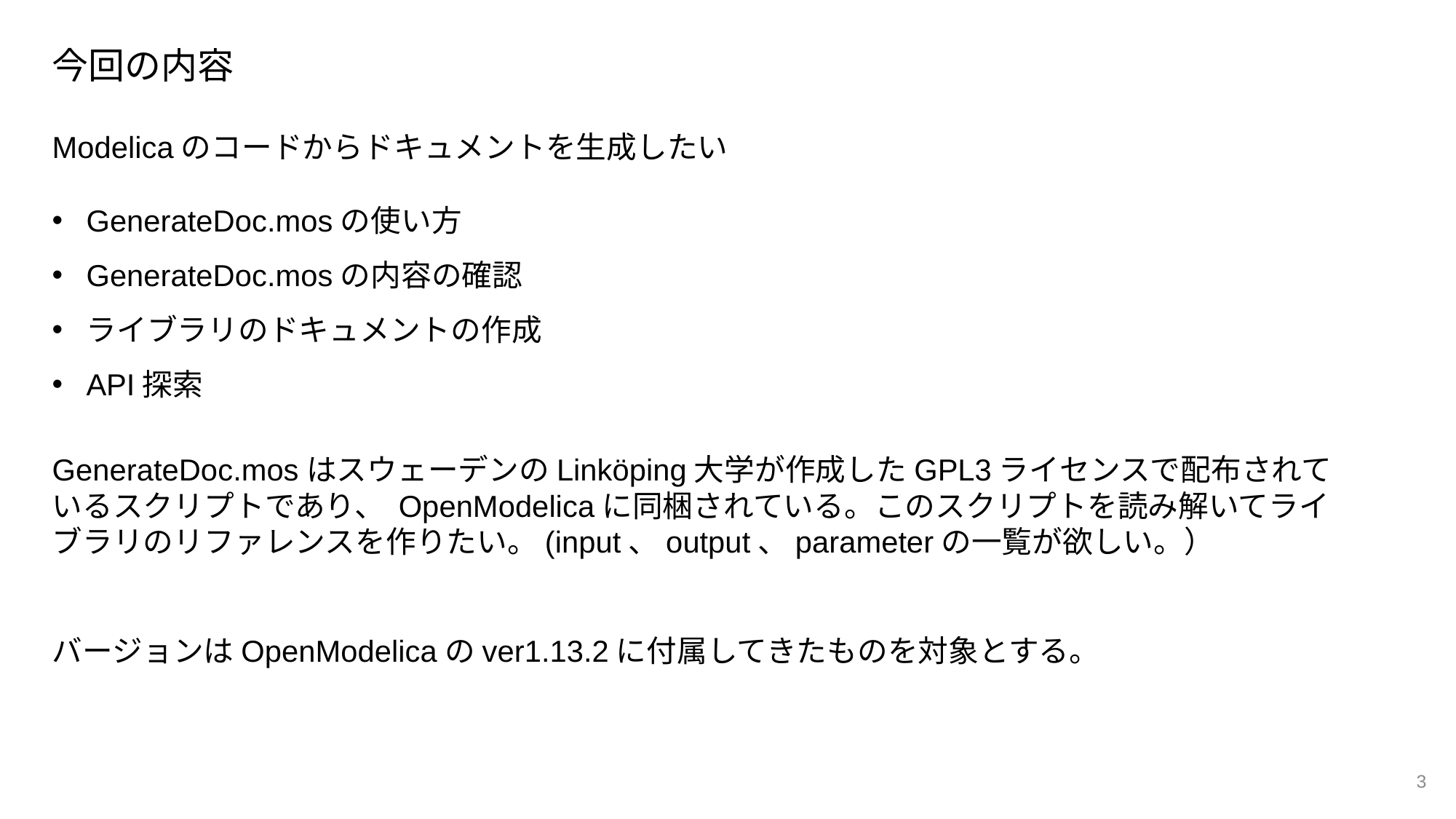

今回の内容
Modelicaのコードからドキュメントを生成したい
GenerateDoc.mosの使い方
GenerateDoc.mosの内容の確認
ライブラリのドキュメントの作成
API探索
GenerateDoc.mosはスウェーデンのLinköping大学が作成したGPL3ライセンスで配布されているスクリプトであり、 OpenModelicaに同梱されている。このスクリプトを読み解いてライブラリのリファレンスを作りたい。(input、output、parameterの一覧が欲しい。）

バージョンはOpenModelicaのver1.13.2に付属してきたものを対象とする。
3